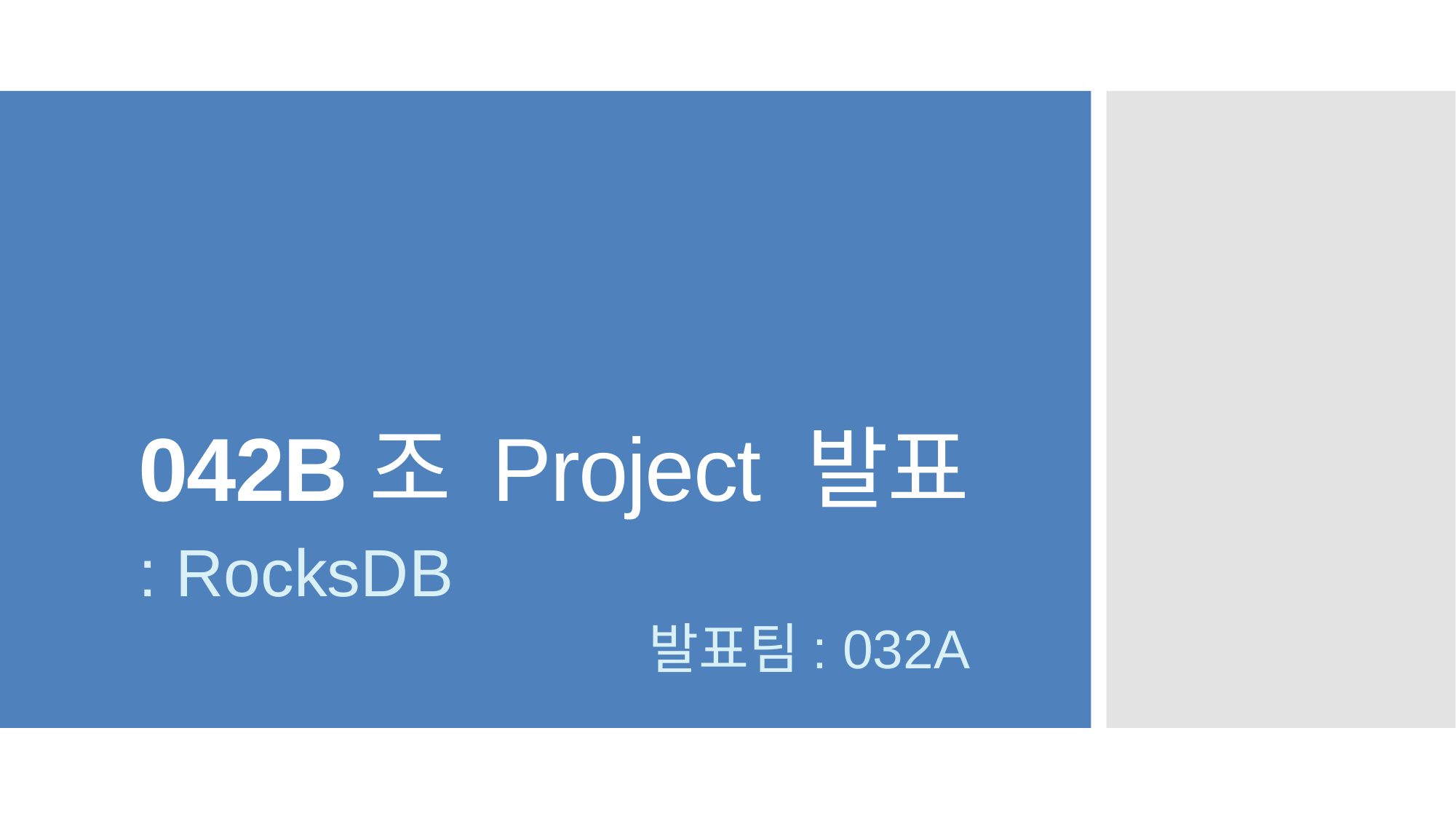

042B조 Project 발표
: RocksDB
발표팀: 032A